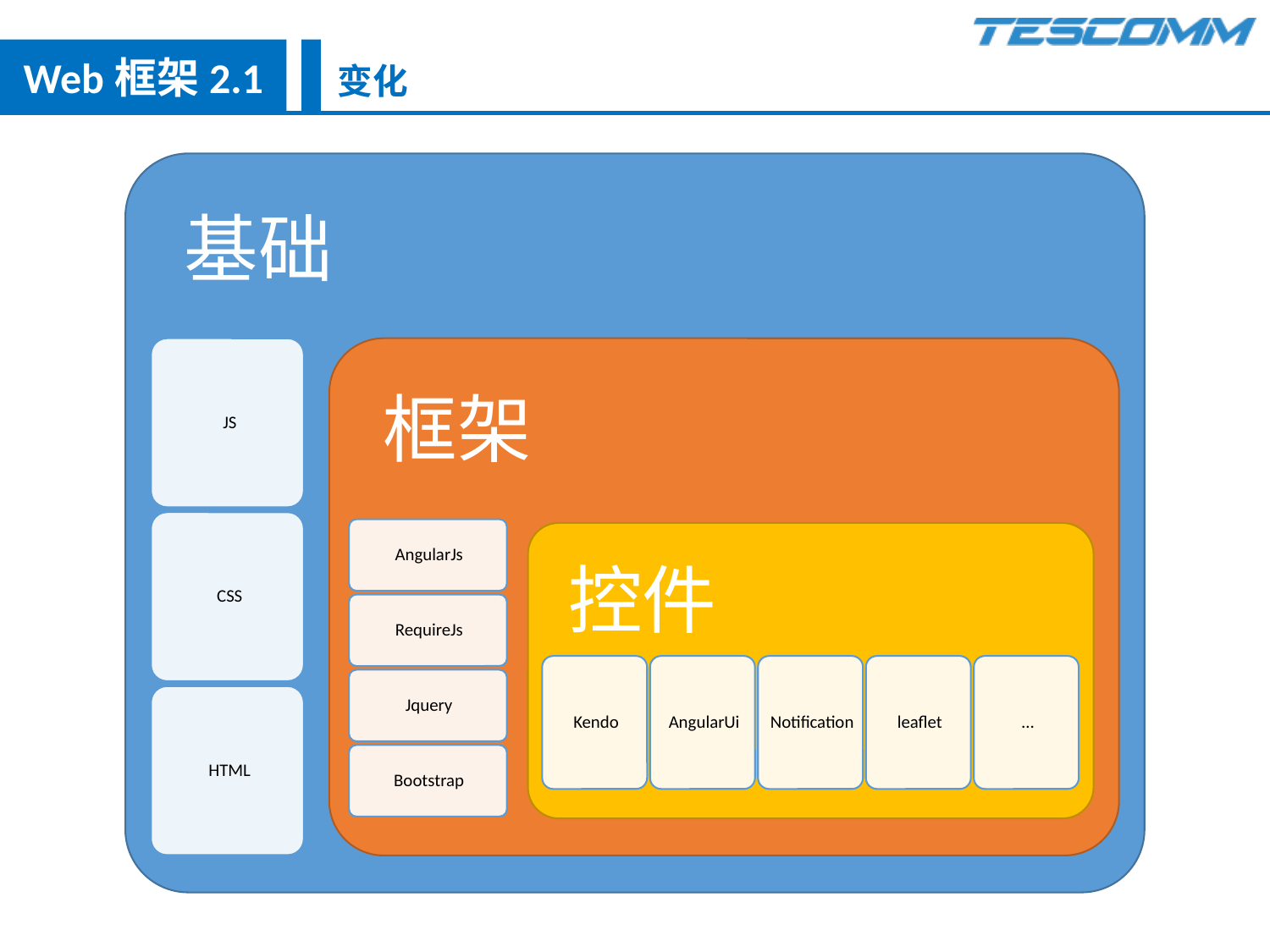

Web框架2.1

变化
基础
JS
CSS
HTML
框架
AngularJs
RequireJs
Jquery
Bootstrap
控件
Kendo
AngularUi
Notification
leaflet
…